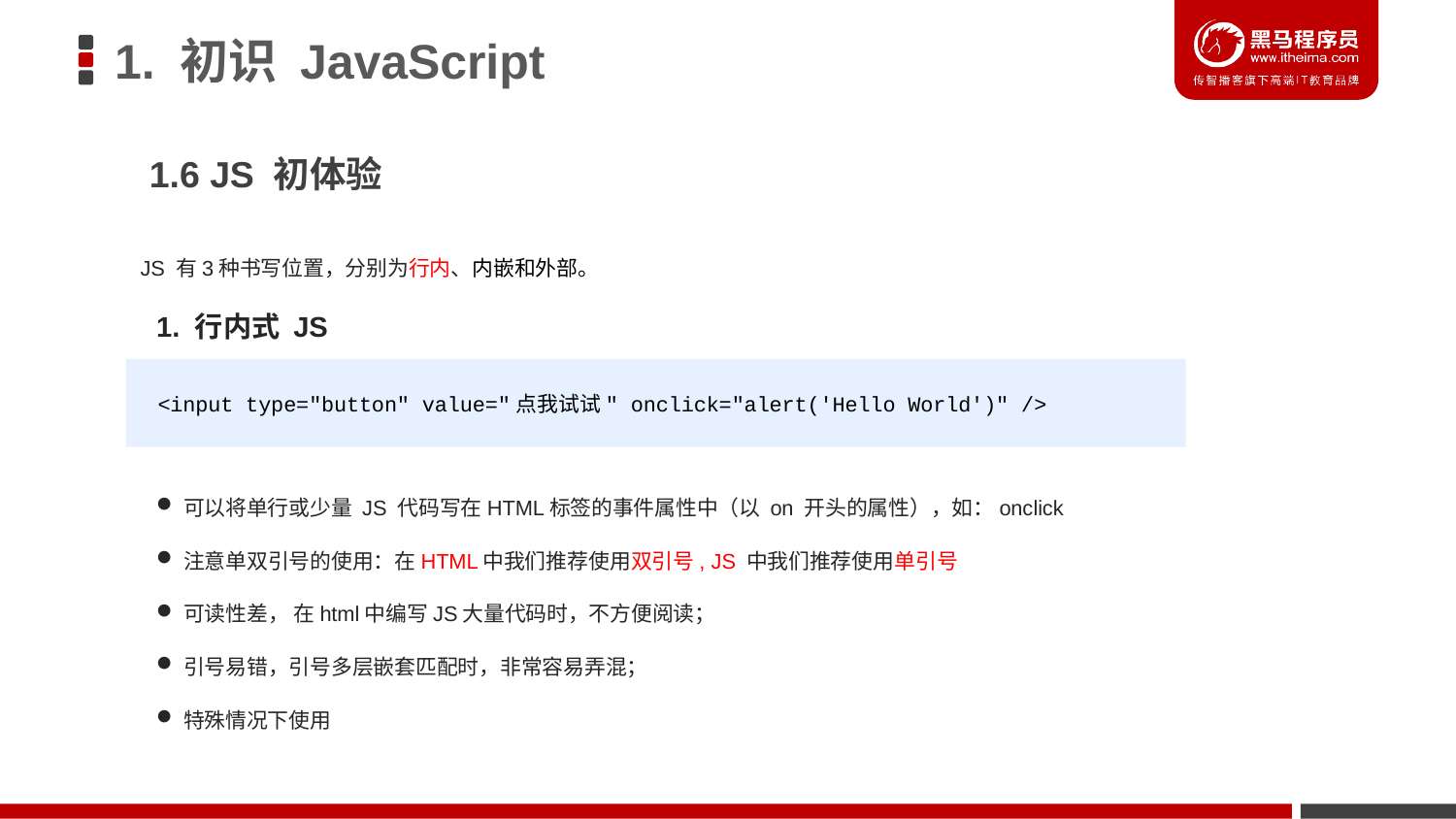

# 1. 初识 JavaScript
1.6 JS 初体验
JS 有3种书写位置，分别为行内、内嵌和外部。
1. 行内式 JS
<input type="button" value="点我试试" onclick="alert('Hello World')" />
可以将单行或少量 JS 代码写在HTML标签的事件属性中（以 on 开头的属性），如：onclick
注意单双引号的使用：在HTML中我们推荐使用双引号, JS 中我们推荐使用单引号
可读性差， 在html中编写JS大量代码时，不方便阅读；
引号易错，引号多层嵌套匹配时，非常容易弄混；
特殊情况下使用